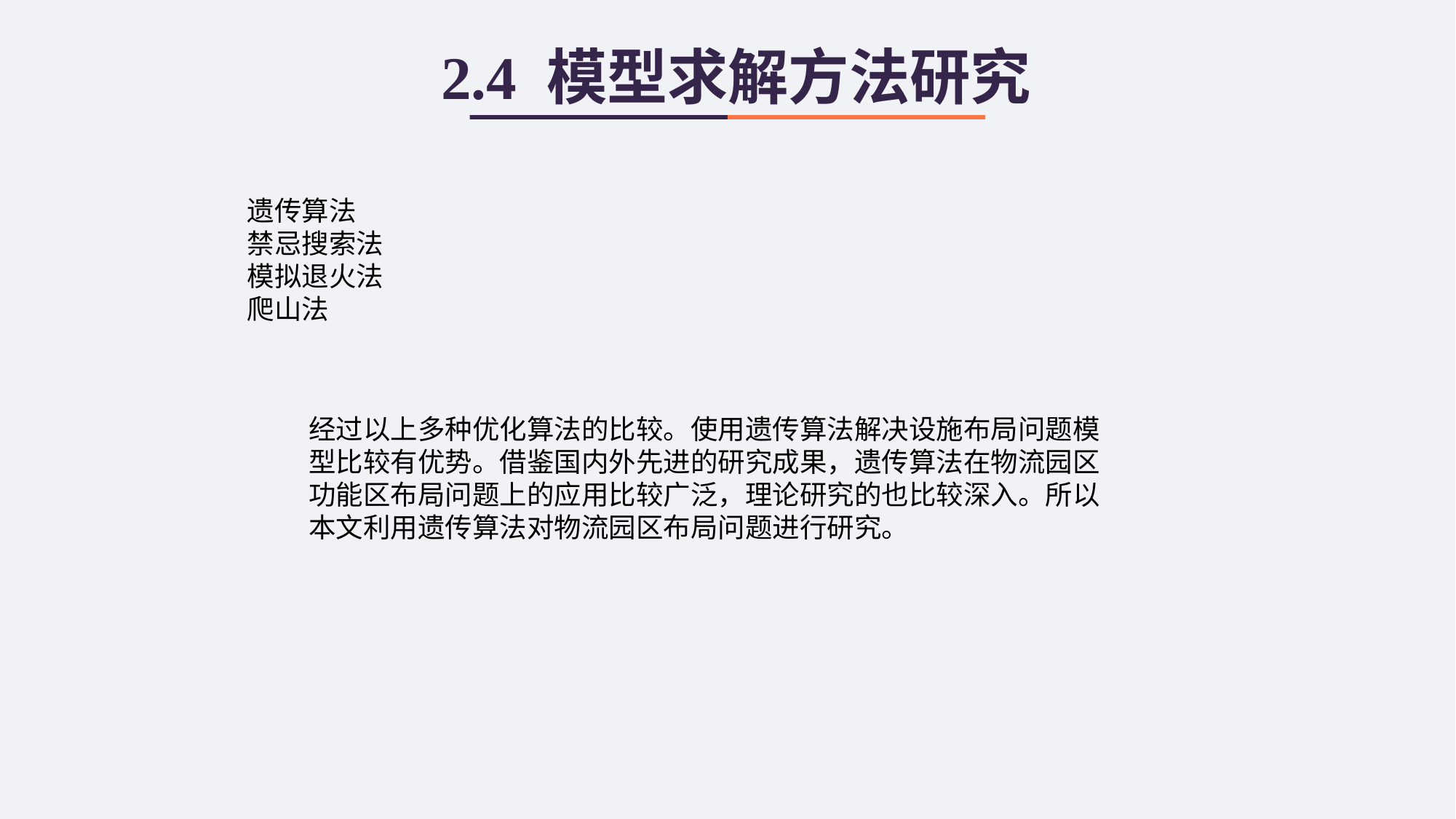

# 2.4 模型求解方法研究
遗传算法
禁忌搜索法
模拟退火法
爬山法

经过以上多种优化算法的比较。使用遗传算法解决设施布局问题模型比较有优势。借鉴国内外先进的研究成果，遗传算法在物流园区功能区布局问题上的应用比较广泛，理论研究的也比较深入。所以本文利用遗传算法对物流园区布局问题进行研究。